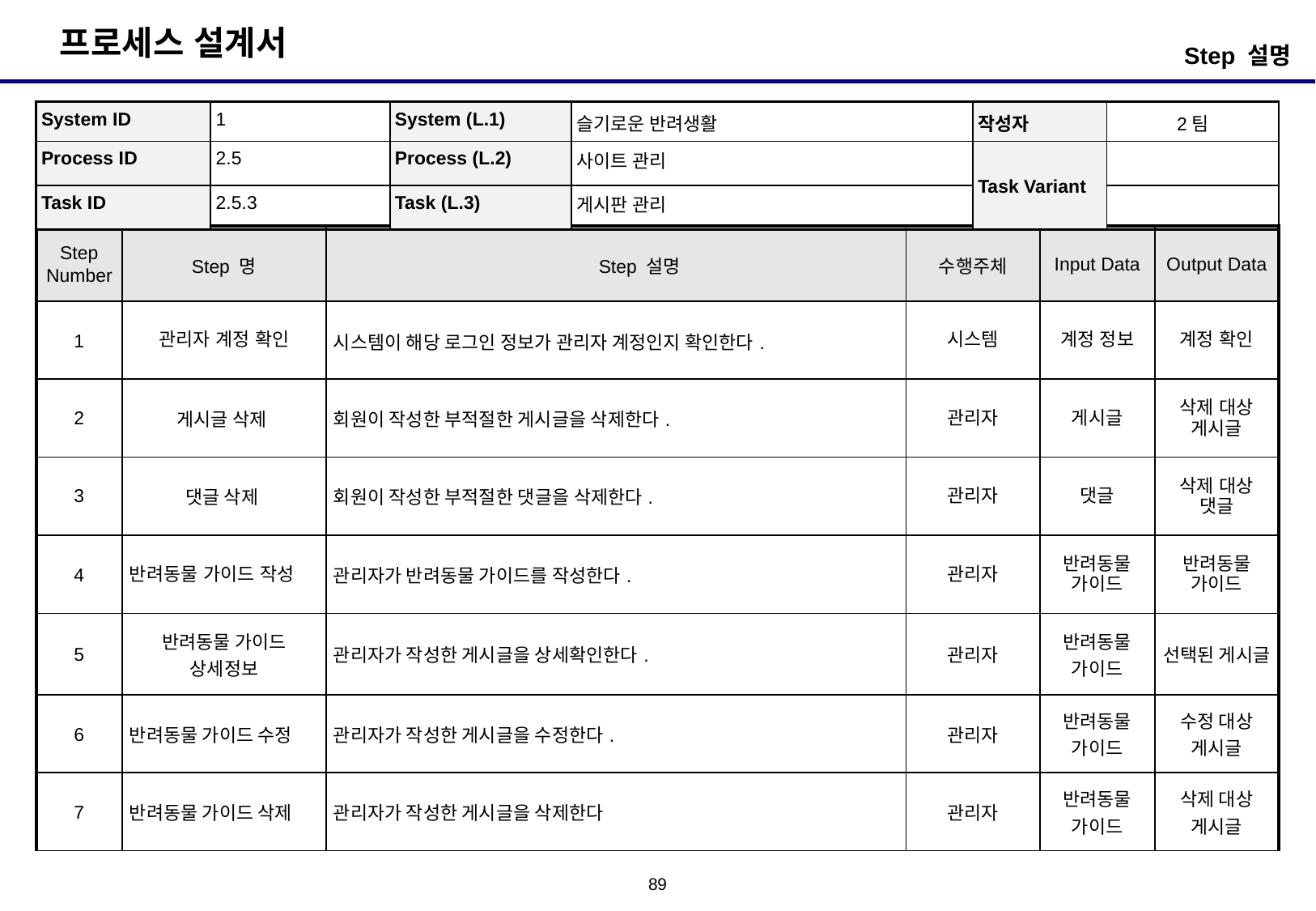

Step 설명
| System ID | 1 | System (L.1) | 슬기로운 반려생활 | 작성자 | 2팀 |
| --- | --- | --- | --- | --- | --- |
| Process ID | 2.5 | Process (L.2) | 사이트 관리 | Task Variant |  |
| Task ID | 2.5.3 | Task (L.3) | 게시판 관리 |  |  |
| Step Number | Step 명 | Step 설명 | 수행주체 | Input Data | Output Data |
| --- | --- | --- | --- | --- | --- |
| 1 | 관리자 계정 확인 | 시스템이 해당 로그인 정보가 관리자 계정인지 확인한다. | 시스템 | 계정 정보 | 계정 확인 |
| 2 | 게시글 삭제 | 회원이 작성한 부적절한 게시글을 삭제한다. | 관리자 | 게시글 | 삭제 대상 게시글 |
| 3 | 댓글 삭제 | 회원이 작성한 부적절한 댓글을 삭제한다. | 관리자 | 댓글 | 삭제 대상 댓글 |
| 4 | 반려동물 가이드 작성 | 관리자가 반려동물 가이드를 작성한다. | 관리자 | 반려동물 가이드 | 반려동물 가이드 |
| 5 | 반려동물 가이드 상세정보 | 관리자가 작성한 게시글을 상세확인한다. | 관리자 | 반려동물 가이드 | 선택된 게시글 |
| 6 | 반려동물 가이드 수정 | 관리자가 작성한 게시글을 수정한다. | 관리자 | 반려동물 가이드 | 수정 대상 게시글 |
| 7 | 반려동물 가이드 삭제 | 관리자가 작성한 게시글을 삭제한다 | 관리자 | 반려동물 가이드 | 삭제 대상 게시글 |